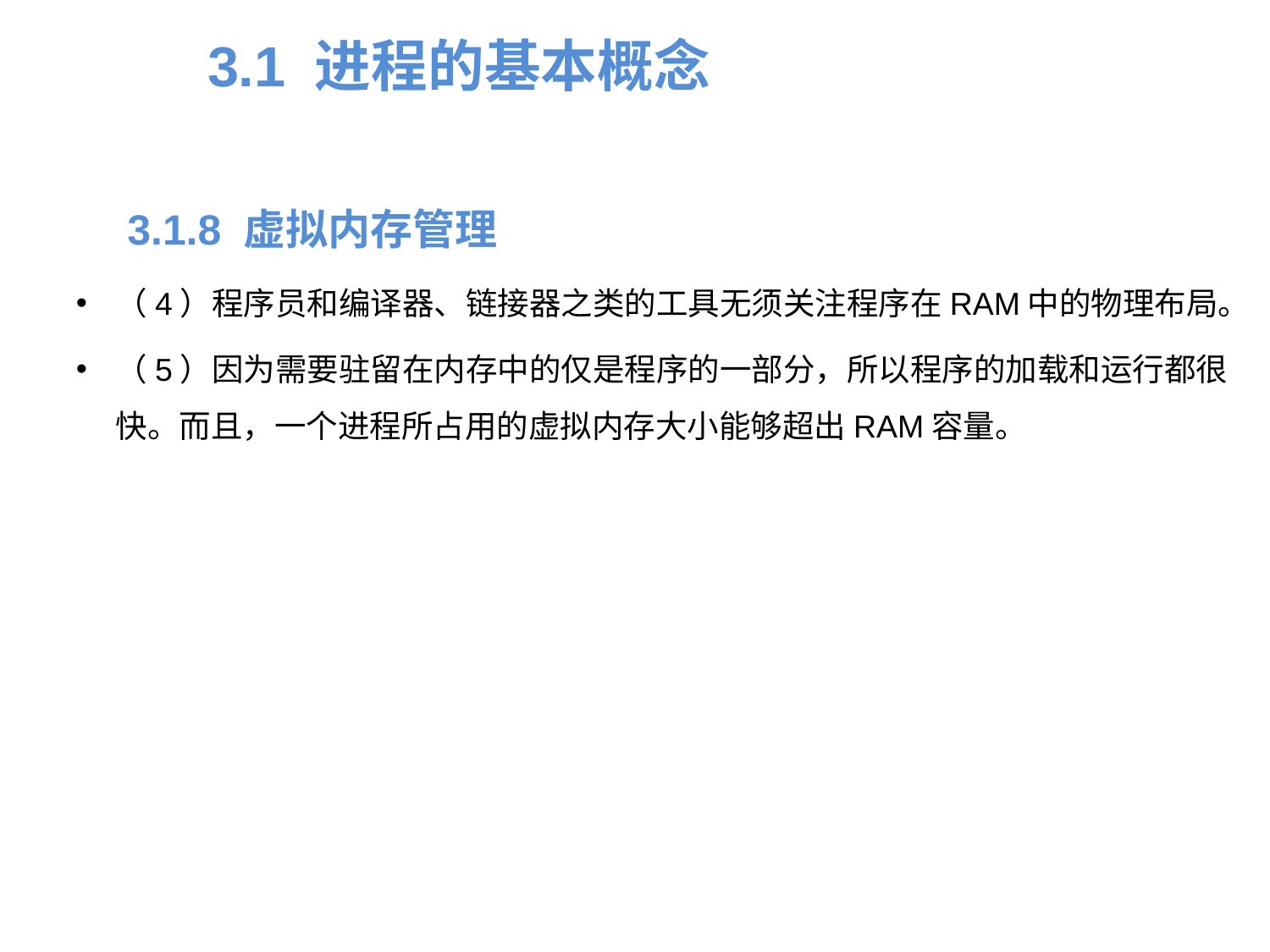

3.1 进程的基本概念
3.1.8 虚拟内存管理
（4）程序员和编译器、链接器之类的工具无须关注程序在RAM中的物理布局。
（5）因为需要驻留在内存中的仅是程序的一部分，所以程序的加载和运行都很快。而且，一个进程所占用的虚拟内存大小能够超出RAM容量。